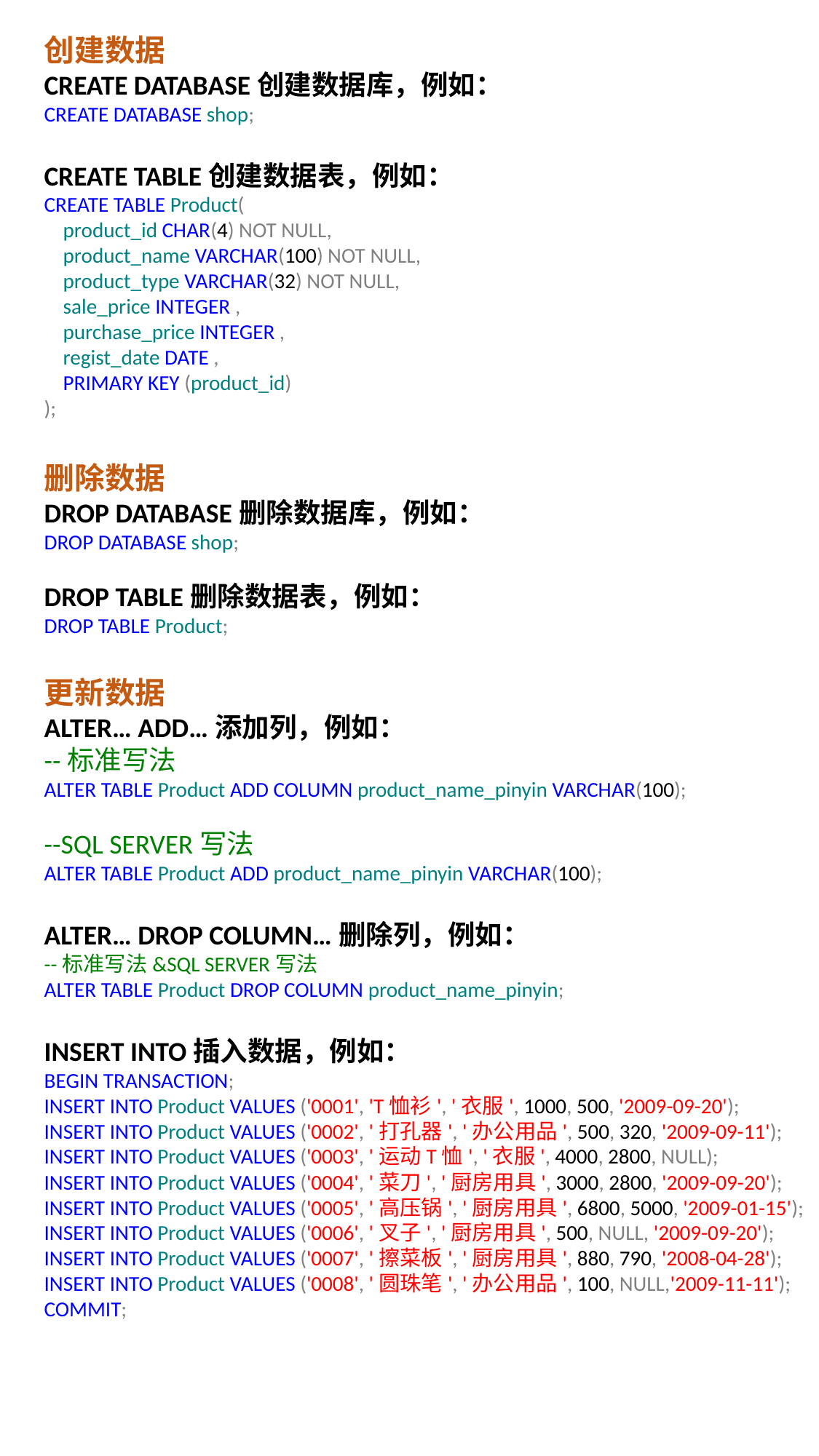

创建数据
CREATE DATABASE创建数据库，例如：
CREATE DATABASE shop;

CREATE TABLE创建数据表，例如：
CREATE TABLE Product(
    product_id CHAR(4) NOT NULL,
    product_name VARCHAR(100) NOT NULL,
    product_type VARCHAR(32) NOT NULL,
    sale_price INTEGER ,
    purchase_price INTEGER ,
    regist_date DATE ,
    PRIMARY KEY (product_id)
);
删除数据
DROP DATABASE删除数据库，例如：
DROP DATABASE shop;

DROP TABLE删除数据表，例如：
DROP TABLE Product;
更新数据
ALTER… ADD…添加列，例如：
--标准写法
ALTER TABLE Product ADD COLUMN product_name_pinyin VARCHAR(100);

--SQL SERVER写法
ALTER TABLE Product ADD product_name_pinyin VARCHAR(100);

ALTER… DROP COLUMN…删除列，例如：
--标准写法&SQL SERVER写法
ALTER TABLE Product DROP COLUMN product_name_pinyin;

INSERT INTO插入数据，例如：
BEGIN TRANSACTION;
INSERT INTO Product VALUES ('0001', 'T恤衫', '衣服', 1000, 500, '2009-09-20');
INSERT INTO Product VALUES ('0002', '打孔器', '办公用品', 500, 320, '2009-09-11');
INSERT INTO Product VALUES ('0003', '运动T恤', '衣服', 4000, 2800, NULL);
INSERT INTO Product VALUES ('0004', '菜刀', '厨房用具', 3000, 2800, '2009-09-20');
INSERT INTO Product VALUES ('0005', '高压锅', '厨房用具', 6800, 5000, '2009-01-15');
INSERT INTO Product VALUES ('0006', '叉子', '厨房用具', 500, NULL, '2009-09-20');
INSERT INTO Product VALUES ('0007', '擦菜板', '厨房用具', 880, 790, '2008-04-28');
INSERT INTO Product VALUES ('0008', '圆珠笔', '办公用品', 100, NULL,'2009-11-11');
COMMIT;